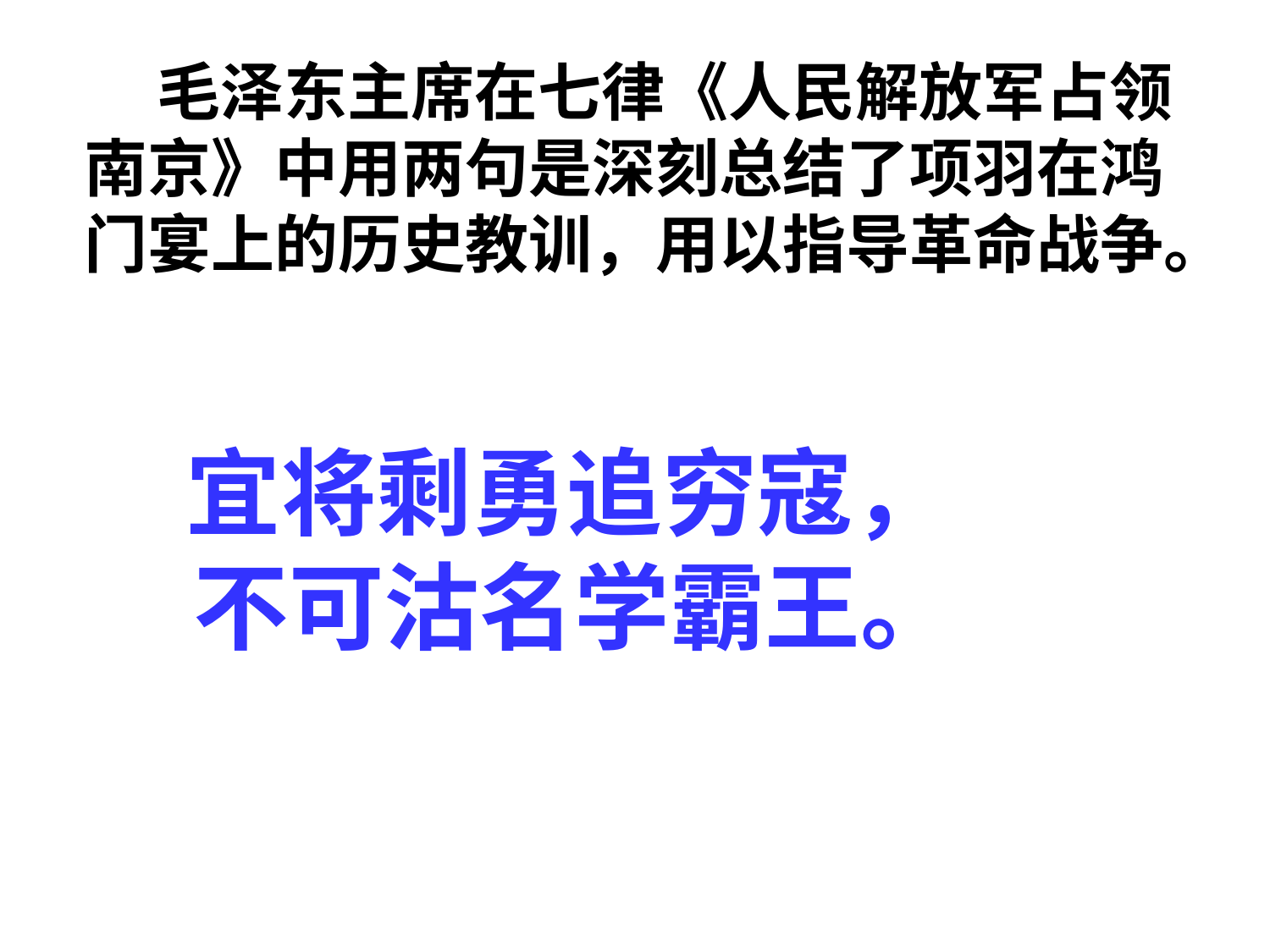

毛泽东主席在七律《人民解放军占领南京》中用两句是深刻总结了项羽在鸿门宴上的历史教训，用以指导革命战争。

      宜将剩勇追穷寇，
    不可沽名学霸王。